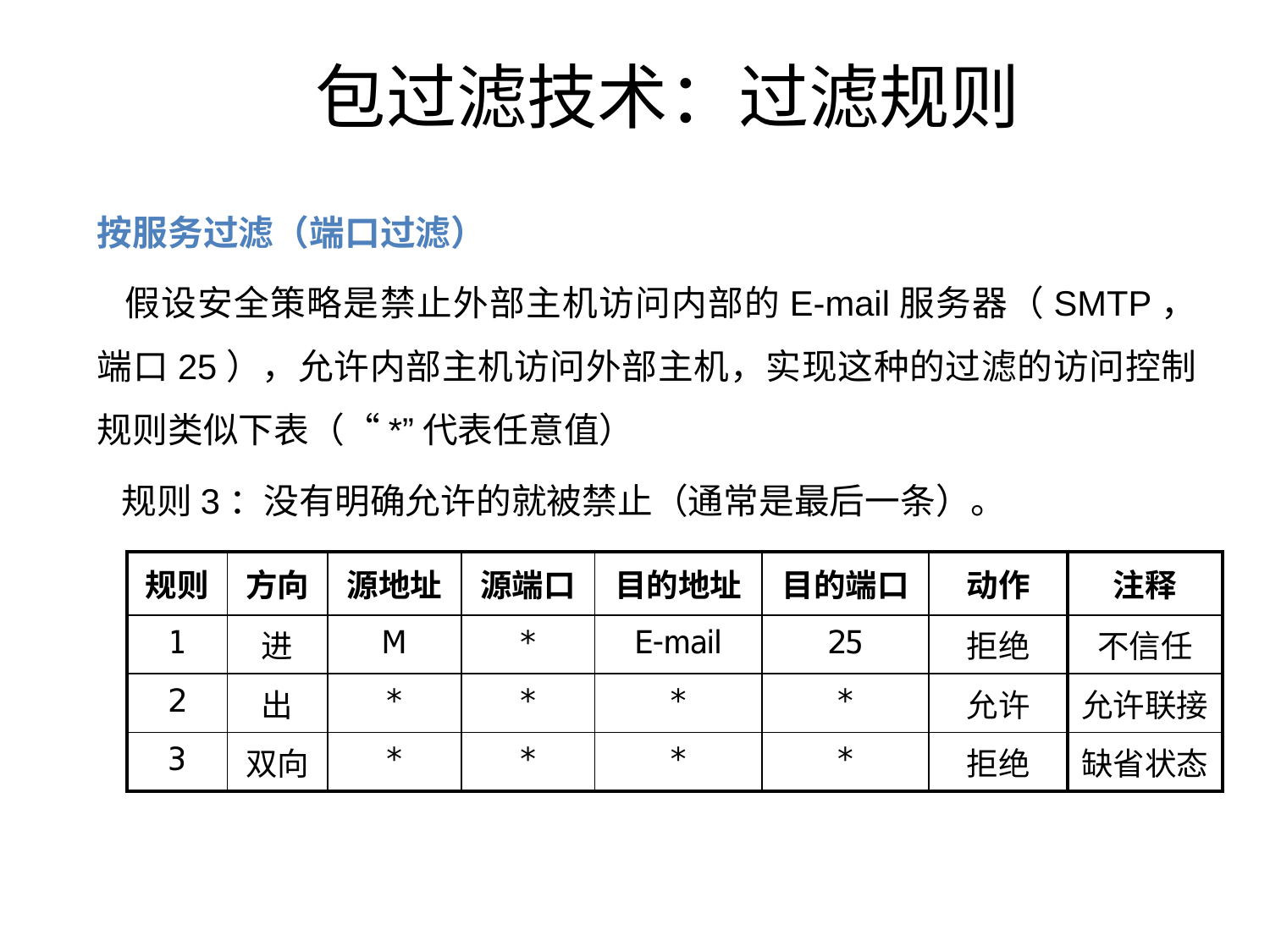

# 包过滤技术：过滤规则
按服务过滤（端口过滤）
  假设安全策略是禁止外部主机访问内部的E-mail服务器（SMTP，端口25），允许内部主机访问外部主机，实现这种的过滤的访问控制规则类似下表（“*”代表任意值）
  规则3：没有明确允许的就被禁止（通常是最后一条）。
| 规则 | 方向 | 源地址 | 源端口 | 目的地址 | 目的端口 | 动作 | 注释 |
| --- | --- | --- | --- | --- | --- | --- | --- |
| 1 | 进 | M | \* | E-mail | 25 | 拒绝 | 不信任 |
| 2 | 出 | \* | \* | \* | \* | 允许 | 允许联接 |
| 3 | 双向 | \* | \* | \* | \* | 拒绝 | 缺省状态 |